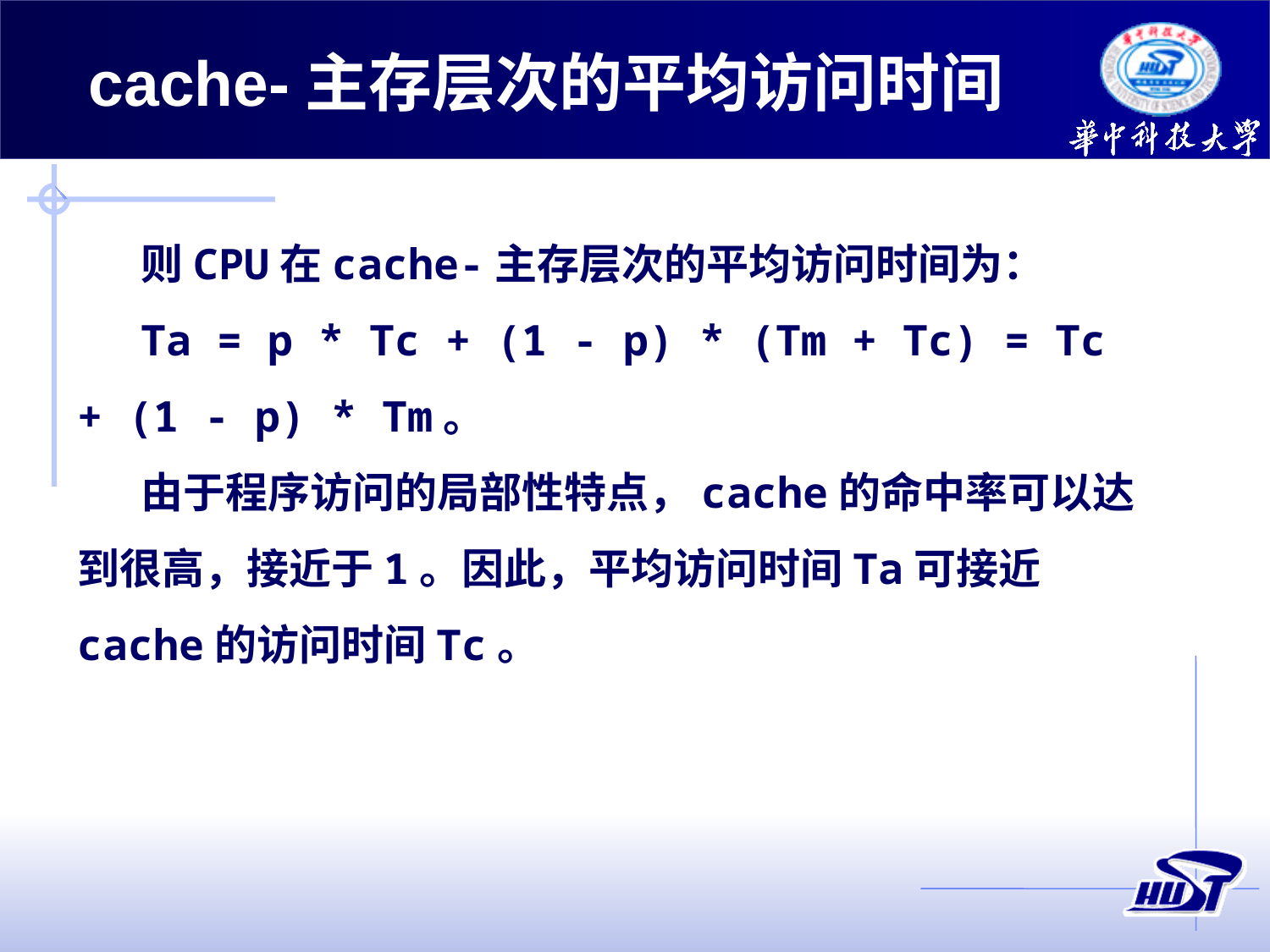

cache-主存层次的平均访问时间
则CPU在cache-主存层次的平均访问时间为：
Ta = p * Tc + (1 - p) * (Tm + Tc) = Tc + (1 - p) * Tm。
由于程序访问的局部性特点，cache的命中率可以达到很高，接近于1。因此，平均访问时间Ta可接近cache的访问时间Tc。